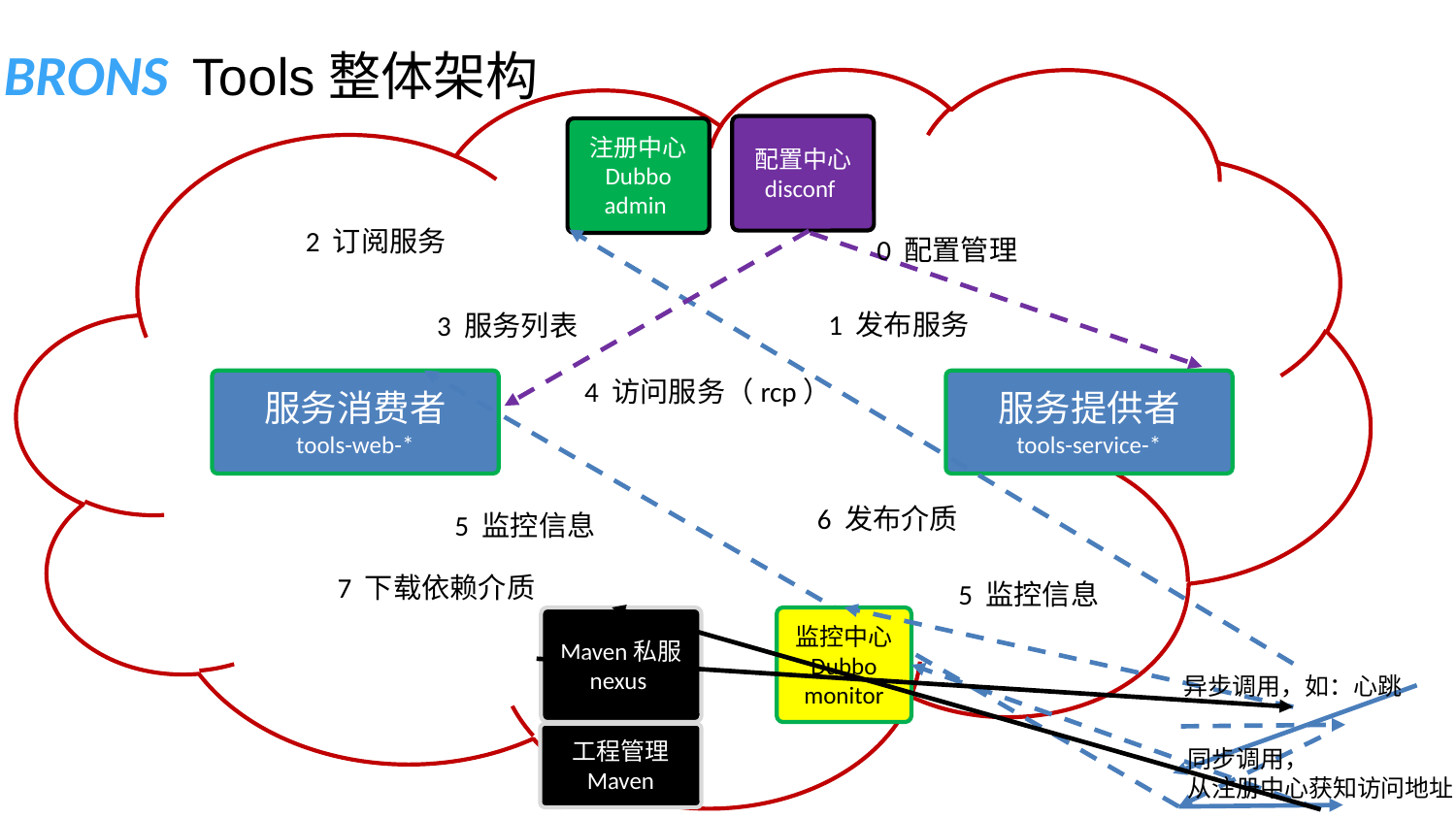

# Tools整体架构

配置中心
disconf
注册中心
Dubbo admin
2 订阅服务
0 配置管理
1 发布服务
3 服务列表
4 访问服务（rcp）
服务消费者
tools-web-*
服务提供者
tools-service-*
6 发布介质
5 监控信息
7 下载依赖介质
5 监控信息
Maven私服
nexus
监控中心
Dubbo monitor
异步调用，如：心跳
工程管理
Maven
同步调用，
从注册中心获知访问地址